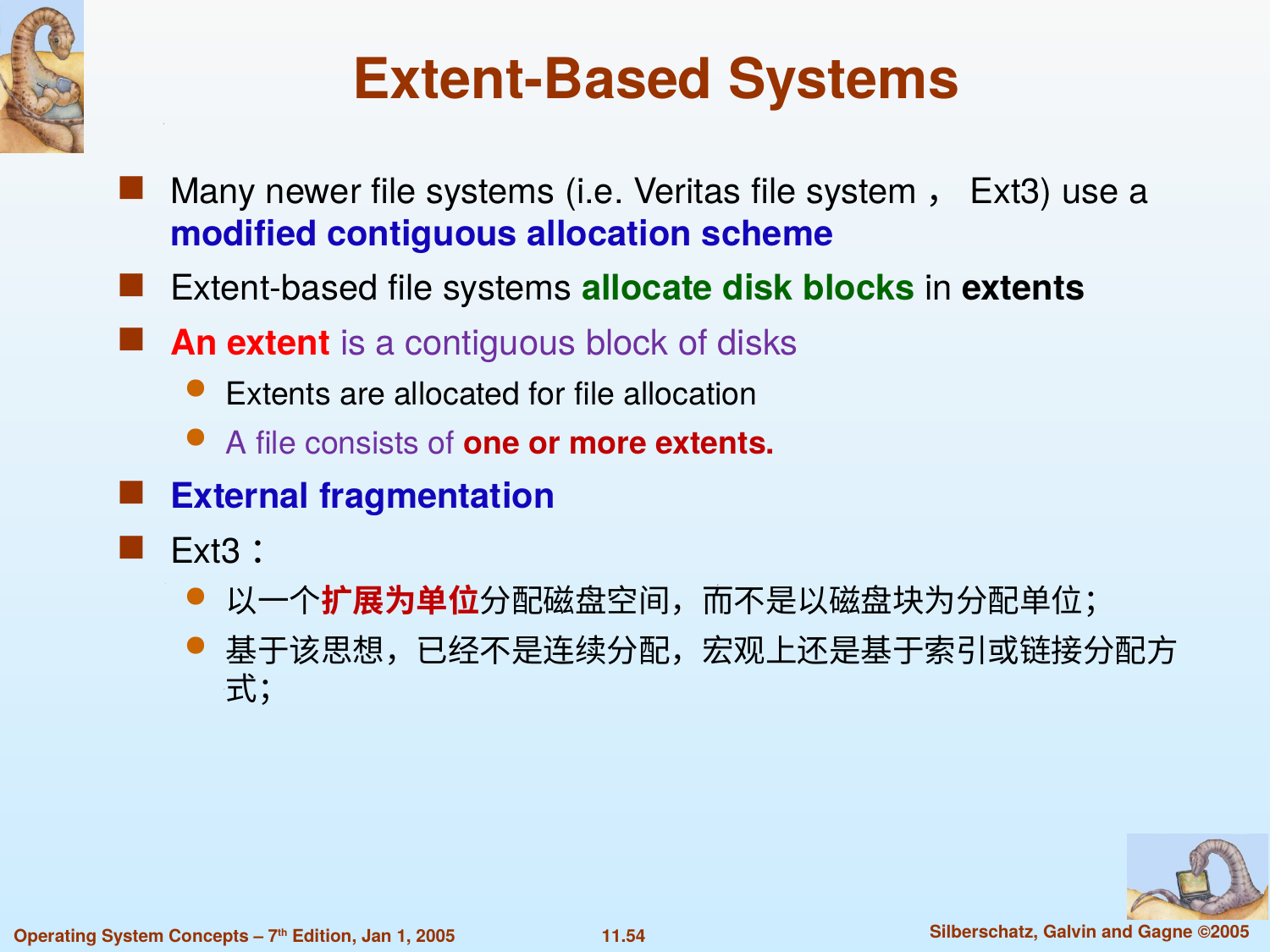

Extent-Based Systems
Many newer file systems (i.e. Veritas file system，Ext3) use a modified contiguous allocation scheme
Extent-based file systems allocate disk blocks in extents
An extent is a contiguous block of disks
Extents are allocated for file allocation
A file consists of one or more extents.
External fragmentation
Ext3：
以一个扩展为单位分配磁盘空间，而不是以磁盘块为分配单位；
基于该思想，已经不是连续分配，宏观上还是基于索引或链接分配方式；